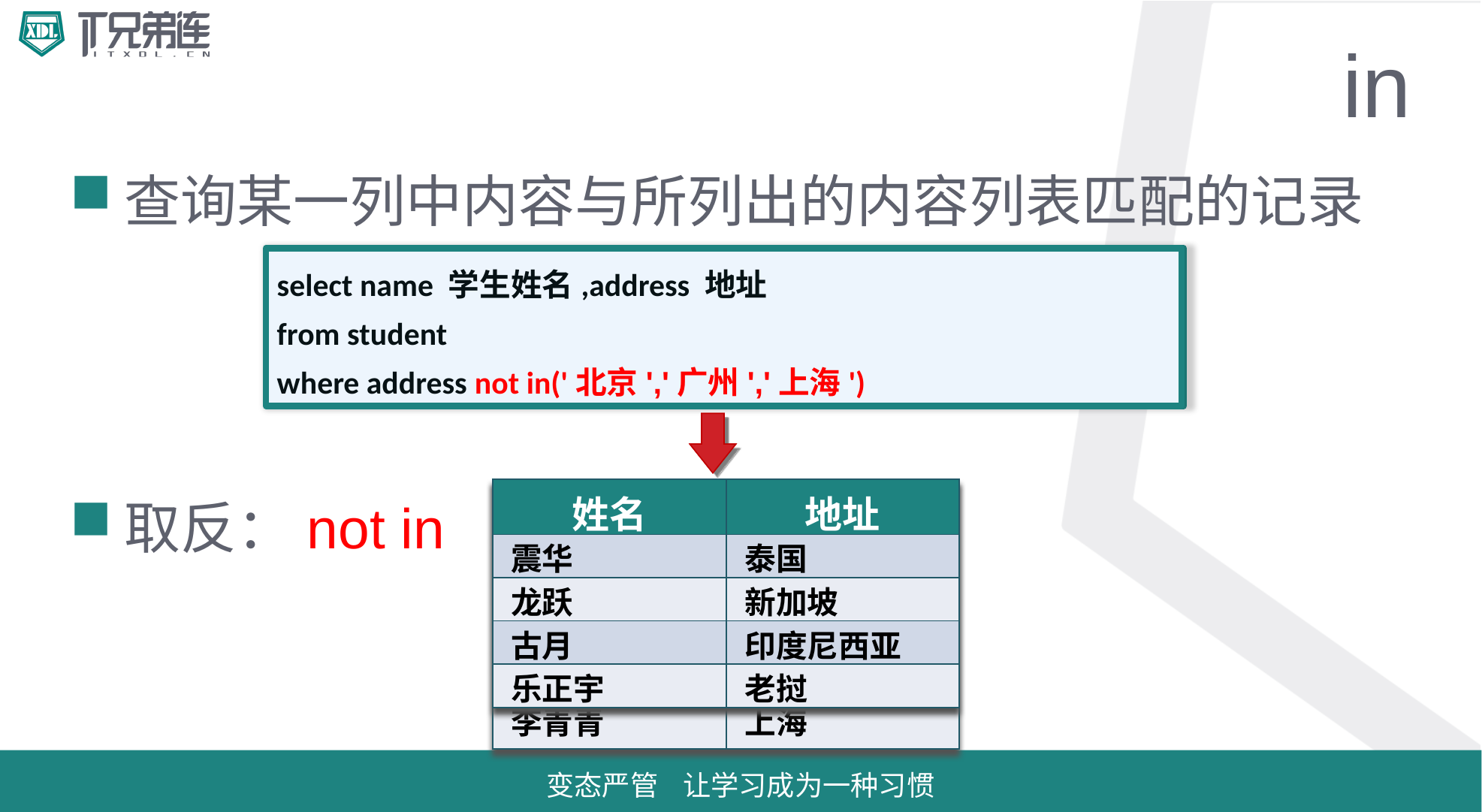

# in
查询某一列中内容与所列出的内容列表匹配的记录

取反：not in
select name 学生姓名,address 地址
from student
where address not in('北京','广州','上海')
select name 学生姓名,address 地址
from student
where address in('北京','广州','上海')

| 姓名 | 地址 |
| --- | --- |
| 李杨 | 广州 |
| 于紫电 | 北京 |
| 凌风 | 广州 |
| 李青青 | 上海 |
| 姓名 | 地址 |
| --- | --- |
| 震华 | 泰国 |
| 龙跃 | 新加坡 |
| 古月 | 印度尼西亚 |
| 乐正宇 | 老挝 |